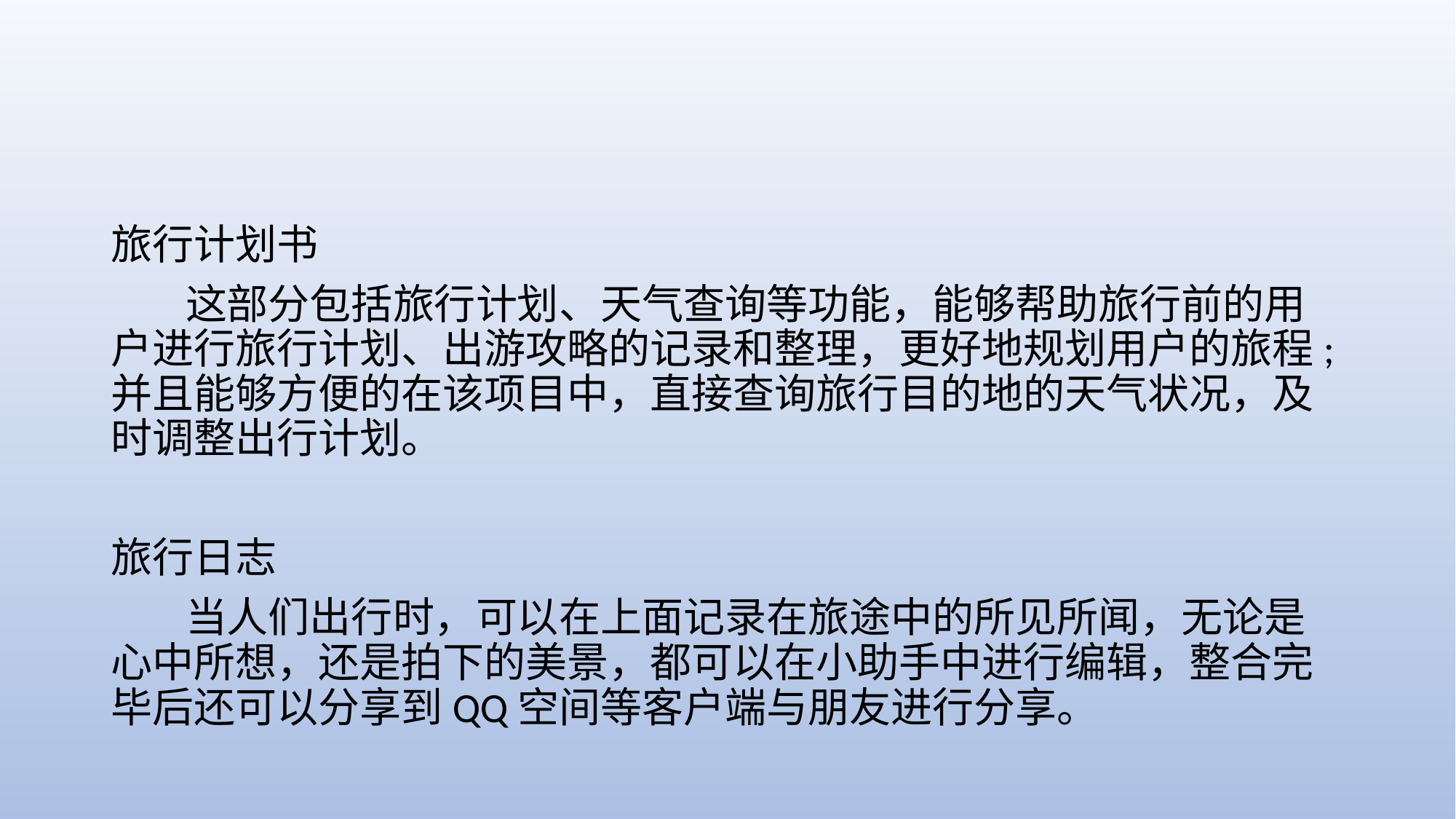

# 项目功能
旅行计划书
       这部分包括旅行计划、天气查询等功能，能够帮助旅行前的用户进行旅行计划、出游攻略的记录和整理，更好地规划用户的旅程;并且能够方便的在该项目中，直接查询旅行目的地的天气状况，及时调整出行计划。

旅行日志
       当人们出行时，可以在上面记录在旅途中的所见所闻，无论是心中所想，还是拍下的美景，都可以在小助手中进行编辑，整合完毕后还可以分享到QQ空间等客户端与朋友进行分享。